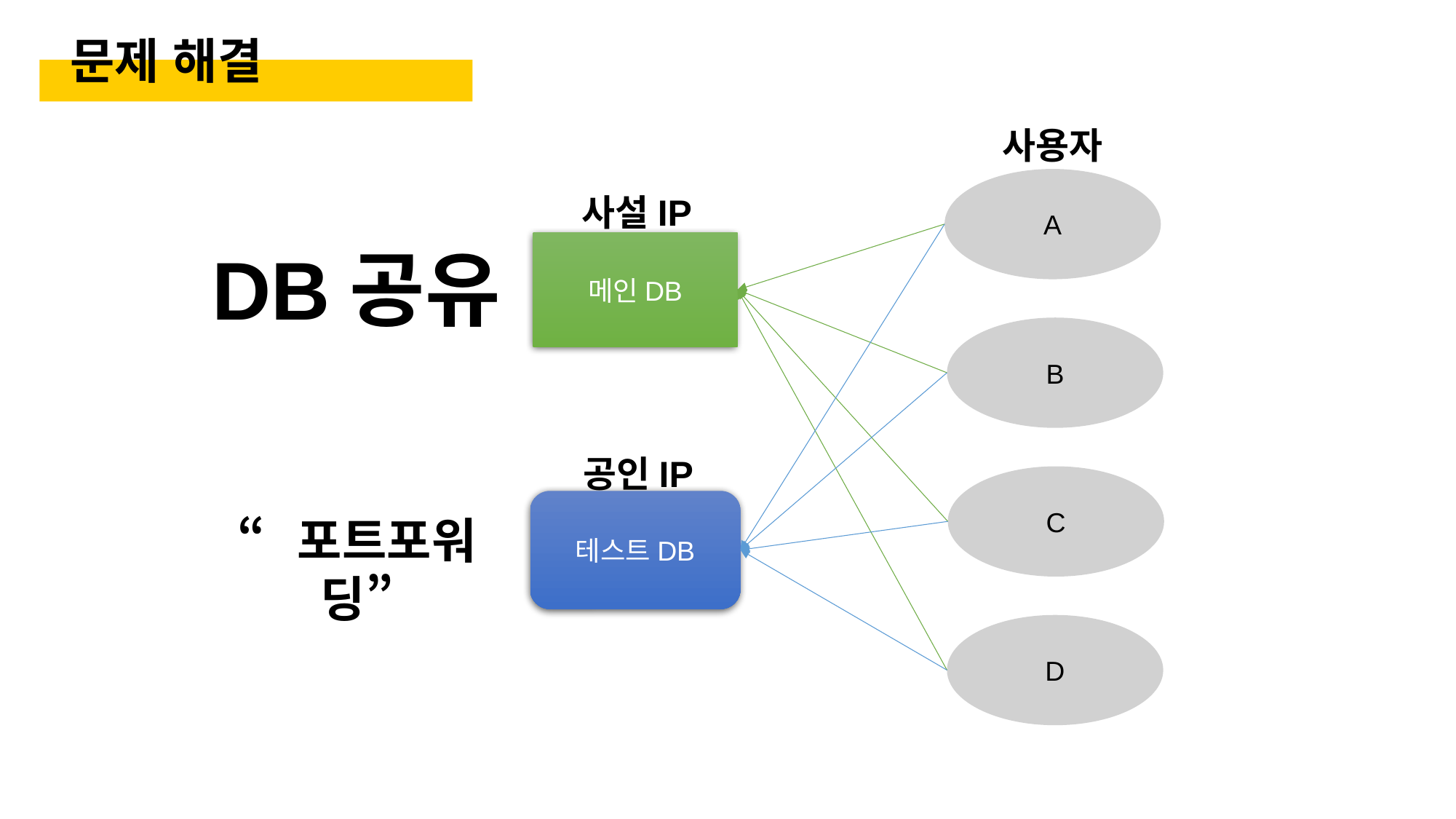

문제 해결

사용자
A
사설IP
DB공유
메인DB
B
공인IP
C
테스트DB
“포트포워딩”
D